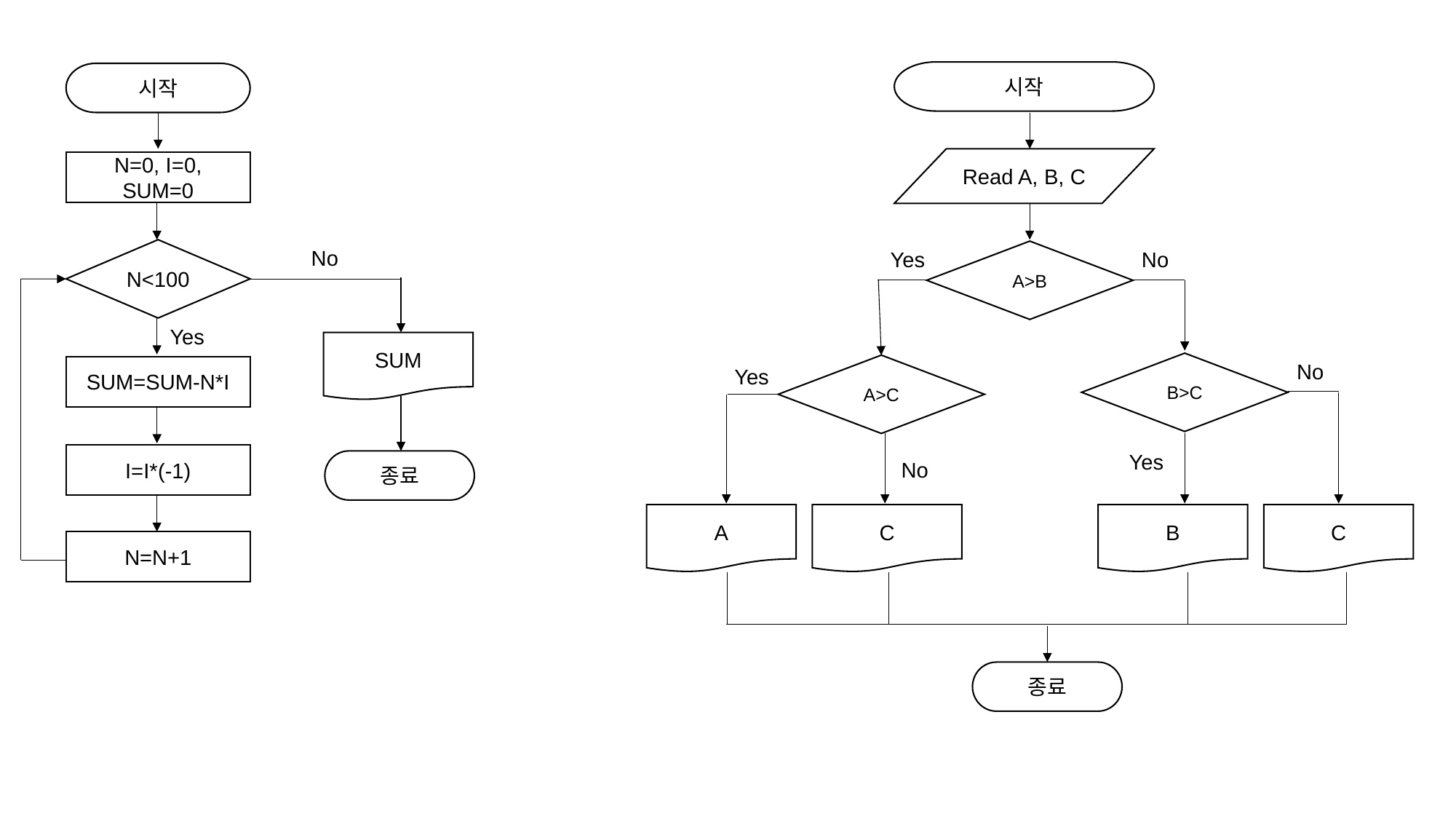

시작
시작
Read A, B, C
N=0, I=0, SUM=0
N<100
No
Yes
No
A>B
Yes
SUM
No
B>C
A>C
SUM=SUM-N*I
Yes
Yes
I=I*(-1)
종료
No
A
C
B
C
N=N+1
종료